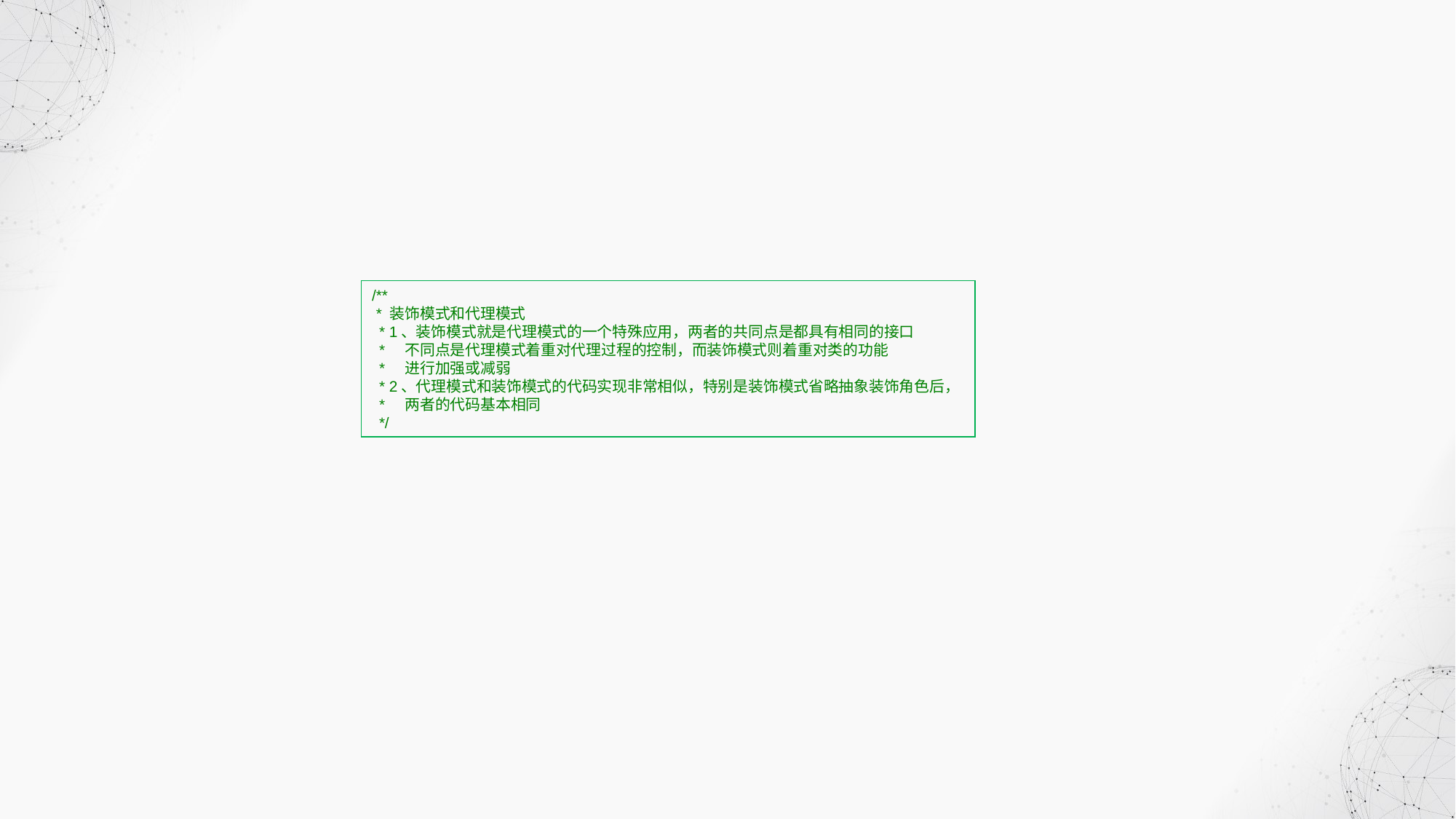

/**
 * 装饰模式和代理模式
 * 1、装饰模式就是代理模式的一个特殊应用，两者的共同点是都具有相同的接口
 *    不同点是代理模式着重对代理过程的控制，而装饰模式则着重对类的功能
 *    进行加强或减弱
 * 2、代理模式和装饰模式的代码实现非常相似，特别是装饰模式省略抽象装饰角色后，
 *    两者的代码基本相同
 */